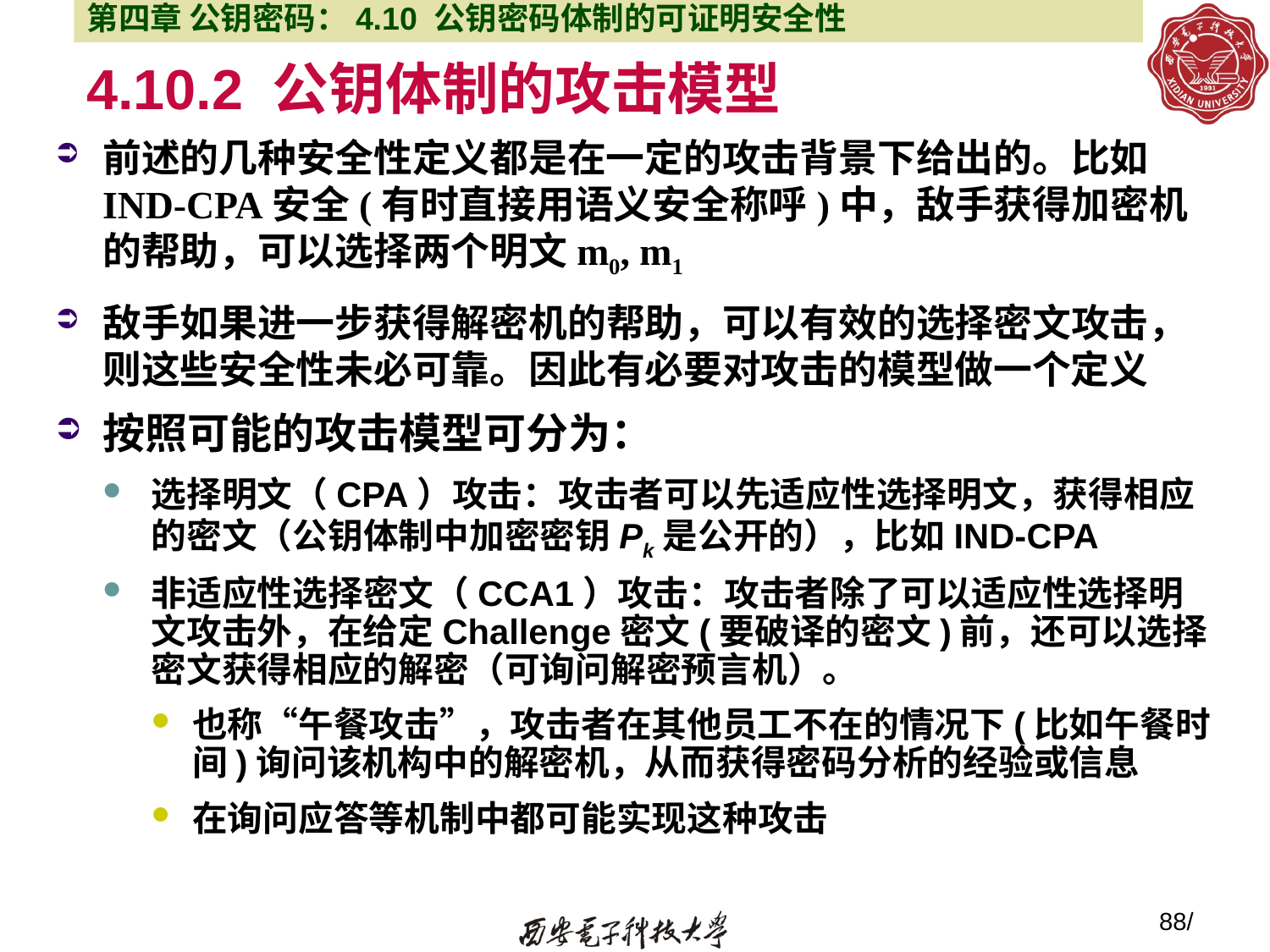

第四章 公钥密码：4.10 公钥密码体制的可证明安全性
# 4.10.2 公钥体制的攻击模型
前述的几种安全性定义都是在一定的攻击背景下给出的。比如IND-CPA安全(有时直接用语义安全称呼)中，敌手获得加密机的帮助，可以选择两个明文m0, m1
敌手如果进一步获得解密机的帮助，可以有效的选择密文攻击，则这些安全性未必可靠。因此有必要对攻击的模型做一个定义
按照可能的攻击模型可分为：
选择明文（CPA）攻击：攻击者可以先适应性选择明文，获得相应的密文（公钥体制中加密密钥Pk是公开的），比如IND-CPA
非适应性选择密文（CCA1）攻击：攻击者除了可以适应性选择明文攻击外，在给定Challenge密文(要破译的密文)前，还可以选择密文获得相应的解密（可询问解密预言机）。
也称“午餐攻击”，攻击者在其他员工不在的情况下(比如午餐时间)询问该机构中的解密机，从而获得密码分析的经验或信息
在询问应答等机制中都可能实现这种攻击
88/